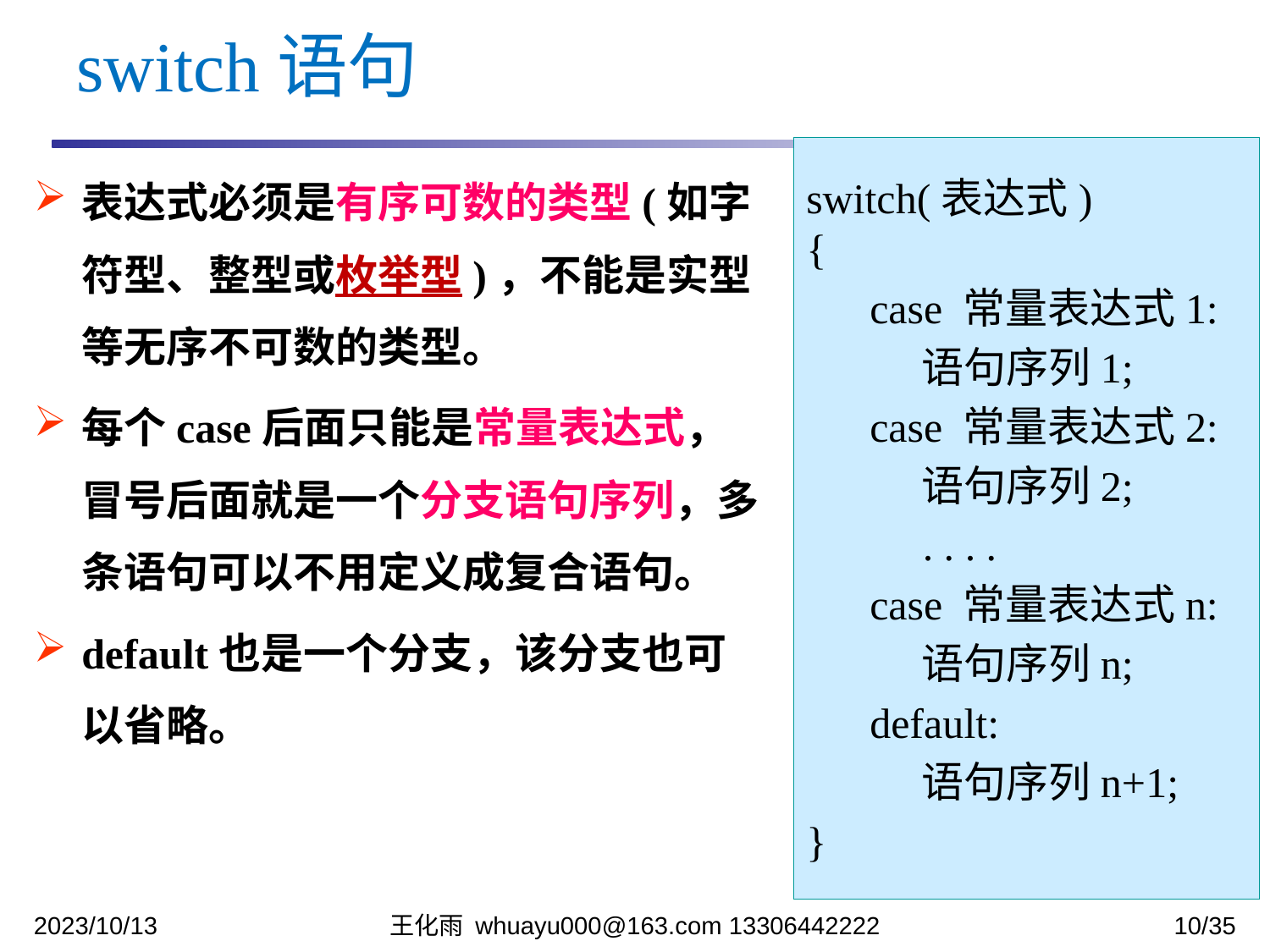

switch语句
switch(表达式)
{
      case 常量表达式1:
           语句序列1;
      case 常量表达式2:
           语句序列2;
           . . . .
      case 常量表达式n:
           语句序列n;
      default:
           语句序列n+1;
}
表达式必须是有序可数的类型(如字符型、整型或枚举型)，不能是实型等无序不可数的类型。
每个case后面只能是常量表达式，冒号后面就是一个分支语句序列，多条语句可以不用定义成复合语句。
default也是一个分支，该分支也可以省略。
2023/10/13
王化雨 whuayu000@163.com 13306442222
10/35